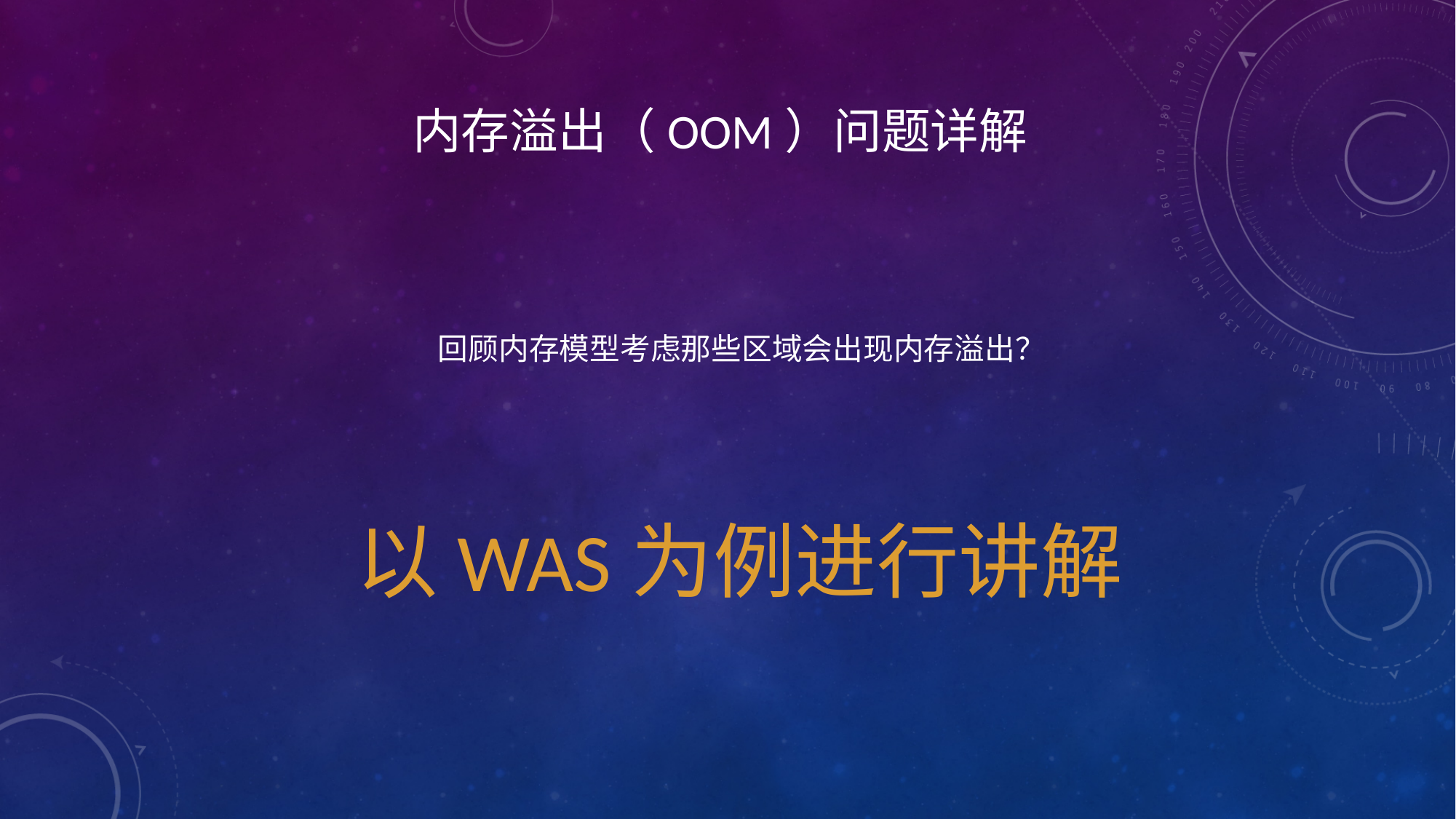

内存溢出（OOM）问题详解
回顾内存模型考虑那些区域会出现内存溢出？
以WAS为例进行讲解